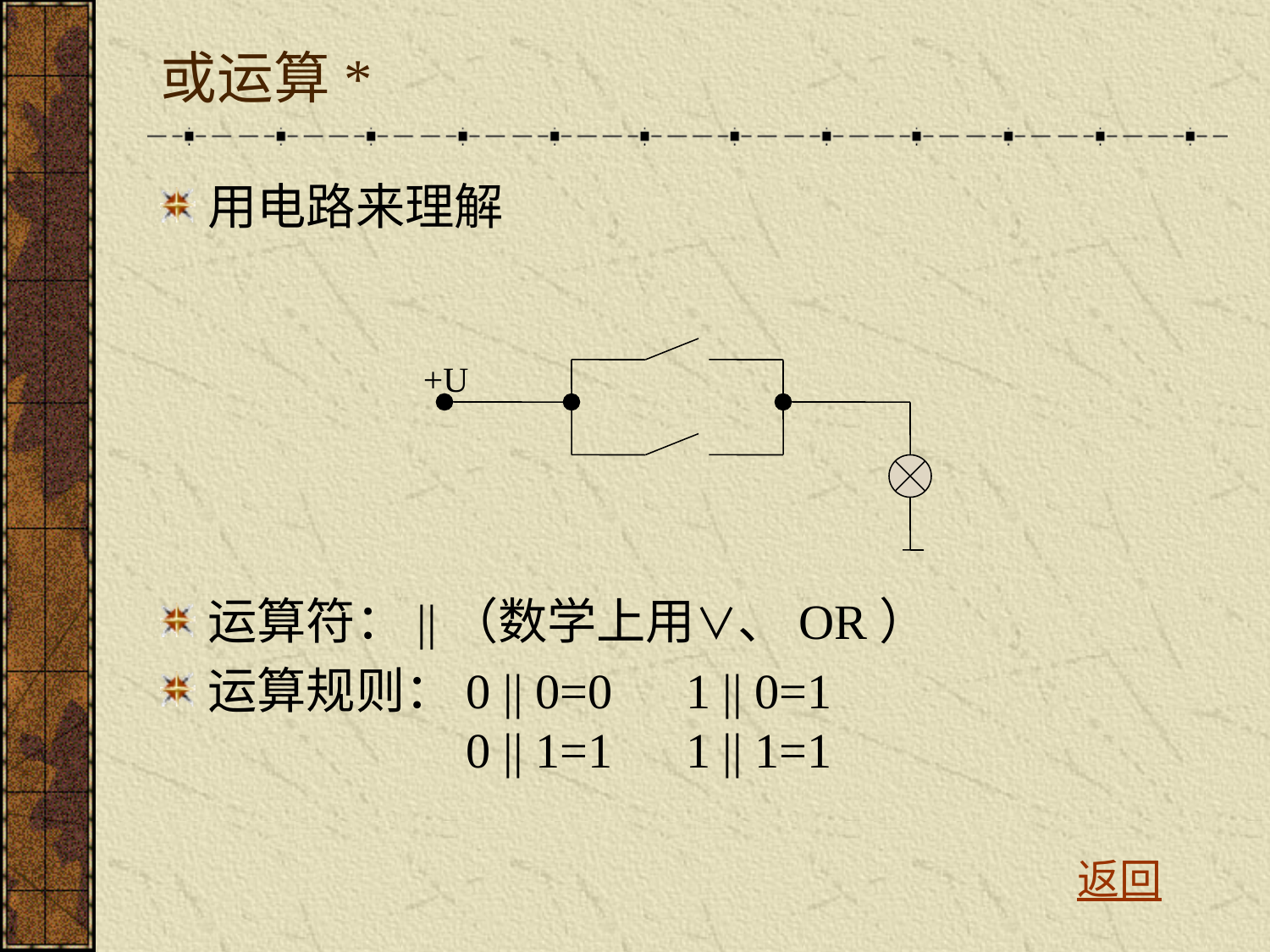

# 或运算*
用电路来理解

运算符：||（数学上用∨、OR）
运算规则：0 || 0=0　1 || 0=1
　　　　　0 || 1=1　1 || 1=1

+U

返回